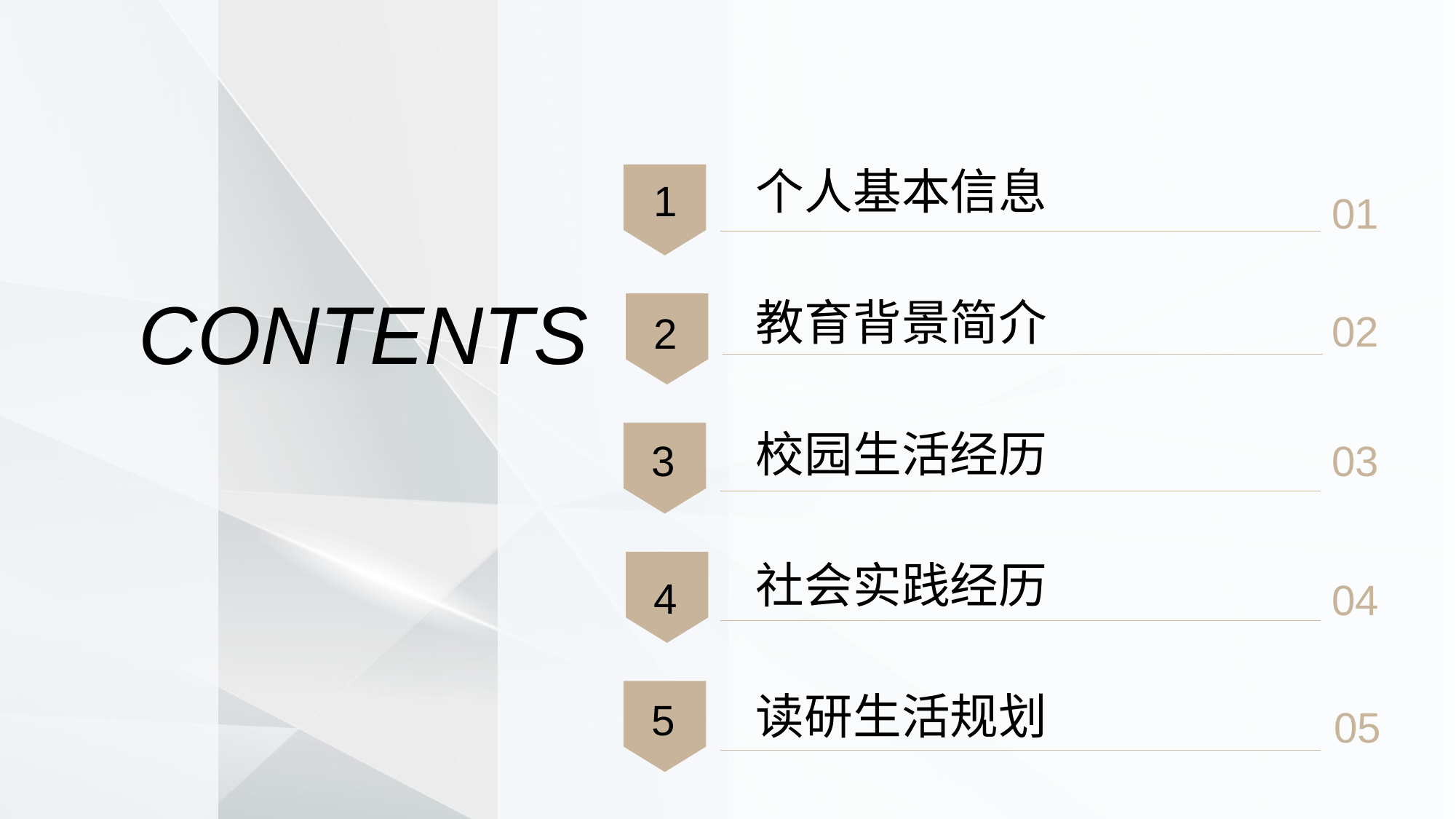

行业PPT模板http://www.1ppt.com/hangye/

个人基本信息

1
01
CONTENTS
教育背景简介

02
2
校园生活经历

3
03
社会实践经历

4
04
读研生活规划

5
05